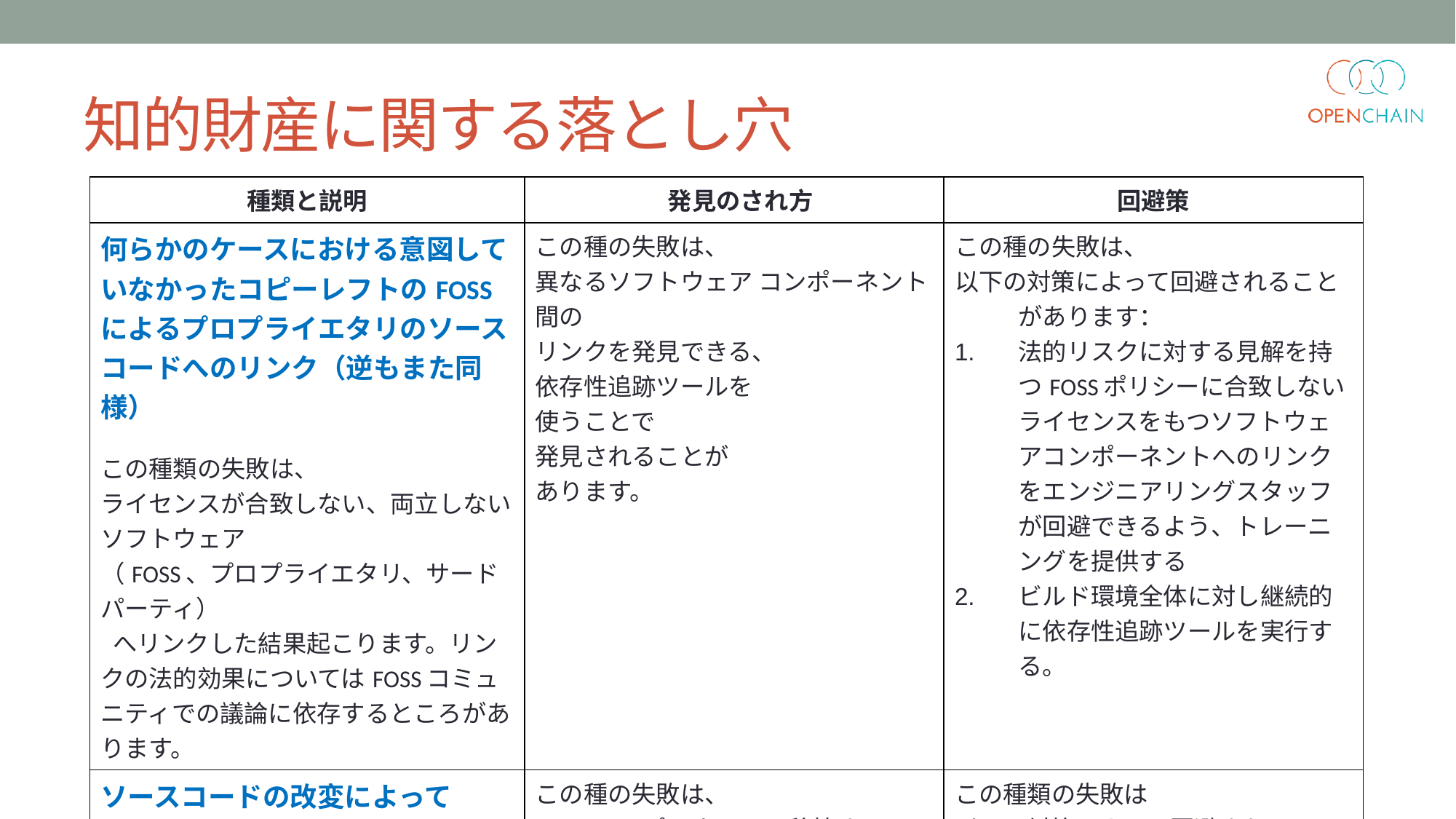

# 知的財産に関する落とし穴
| 種類と説明 | 発見のされ方 | 回避策 |
| --- | --- | --- |
| 何らかのケースにおける意図していなかったコピーレフトのFOSSによるプロプライエタリのソースコードへのリンク（逆もまた同様） この種類の失敗は、 ライセンスが合致しない、両立しないソフトウェア （FOSS、プロプライエタリ、サード パーティ） へリンクした結果起こります。リンクの法的効果についてはFOSSコミュニティでの議論に依存するところがあります。 | この種の失敗は、 異なるソフトウェア コンポーネント間の リンクを発見できる、 依存性追跡ツールを 使うことで 発見されることが あります。 | この種の失敗は、 以下の対策によって回避されることがあります： 法的リスクに対する見解を持つFOSSポリシーに合致しないライセンスをもつソフトウェアコンポーネントへのリンクをエンジニアリングスタッフが回避できるよう、トレーニングを提供する ビルド環境全体に対し継続的に依存性追跡ツールを実行する。 |
| ソースコードの改変によって プロプライエタリのコードが FOSSに組み入れられてしまう。 | この種の失敗は、 FOSSコンポーネントに移植するソースコードを確認・分析する際の、監査やスキャン実施時に発見されることがあります。 | この種類の失敗は 以下の対策によって回避されることがあります： エンジニアリング スタッフへのトレーニング 定期的なコード監査の実施 |